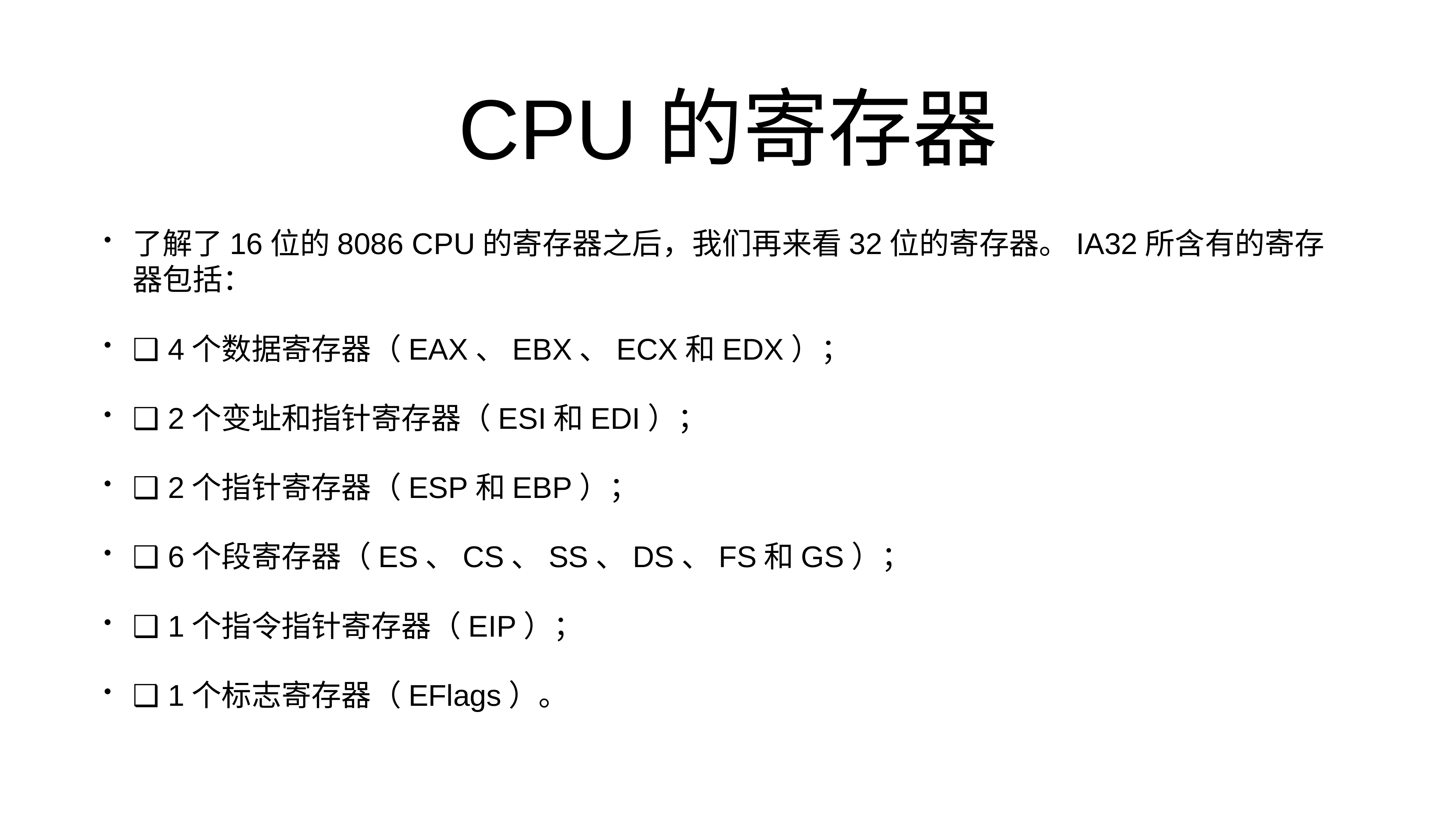

# CPU的寄存器
了解了16位的8086 CPU的寄存器之后，我们再来看32位的寄存器。IA32所含有的寄存器包括：
❑ 4个数据寄存器（EAX、EBX、ECX和EDX）；
❑ 2个变址和指针寄存器（ESI和EDI）；
❑ 2个指针寄存器（ESP和EBP）；
❑ 6个段寄存器（ES、CS、SS、DS、FS和GS）；
❑ 1个指令指针寄存器（EIP）；
❑ 1个标志寄存器（EFlags）。